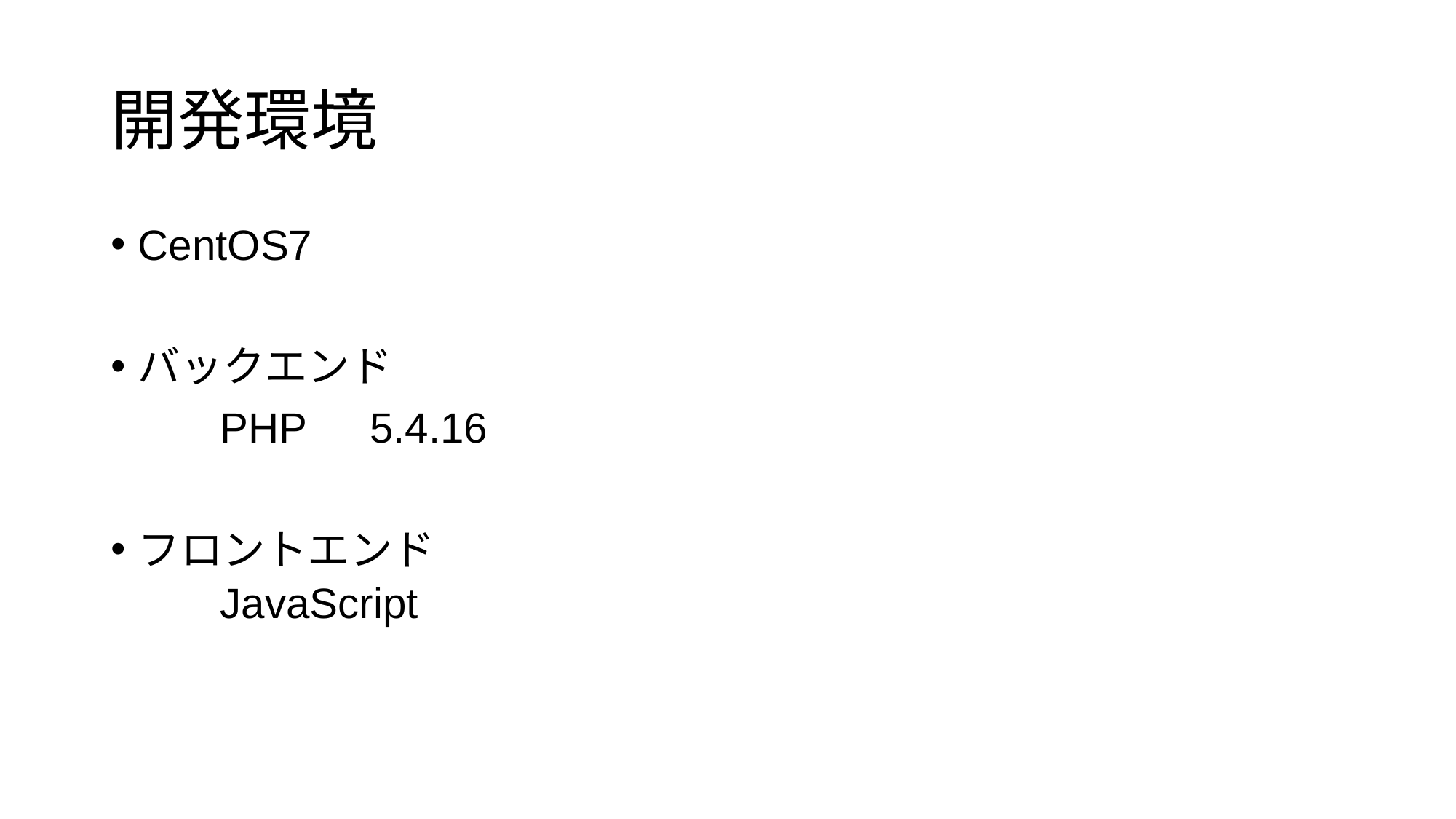

# 開発環境
CentOS7

バックエンド
	PHP　5.4.16

フロントエンド
JavaScript